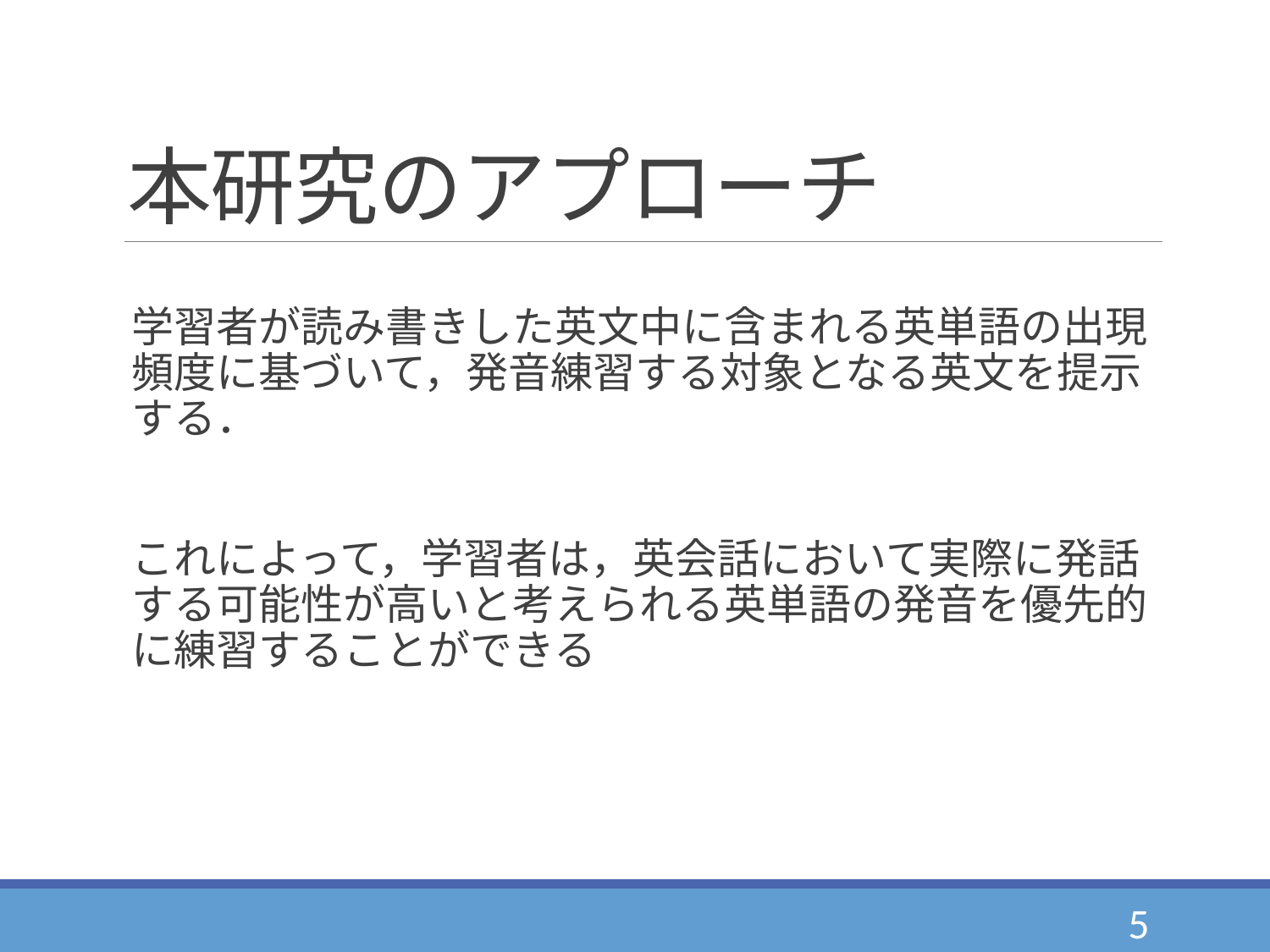

# 本研究のアプローチ
学習者が読み書きした英文中に含まれる英単語の出現頻度に基づいて，発音練習する対象となる英文を提示する．

これによって，学習者は，英会話において実際に発話する可能性が高いと考えられる英単語の発音を優先的に練習することができる
5